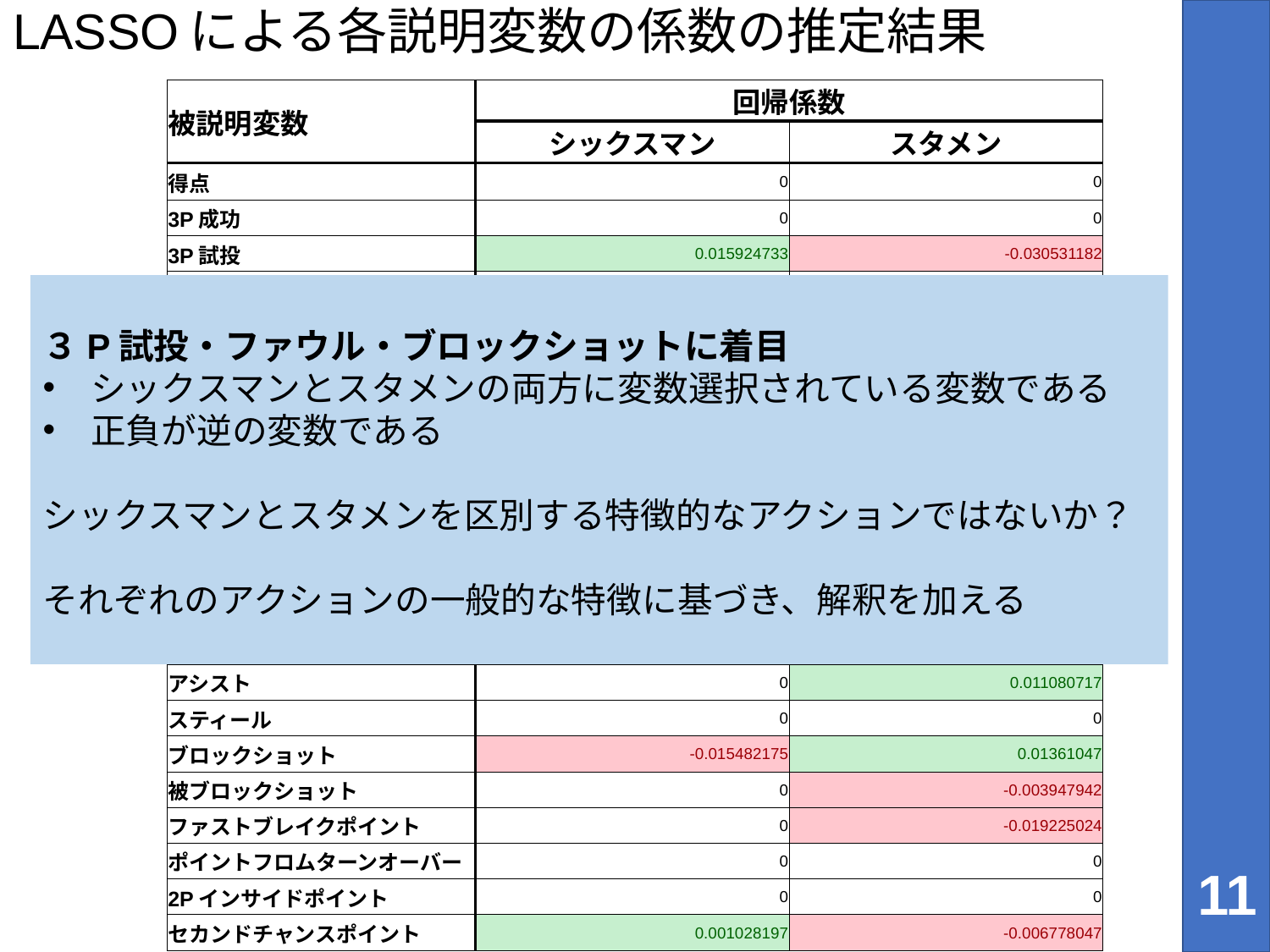

# LASSOによる各説明変数の係数の推定結果
| 被説明変数 | 回帰係数 |  |
| --- | --- | --- |
|  | シックスマン | スタメン |
| 得点 | 0 | 0 |
| 3P成功 | 0 | 0 |
| 3P試投 | 0.015924733 | -0.030531182 |
| 2P成功 | 0 | 0 |
| 2P試投 | 0 | 0 |
| ダンク | 0.000993523 | 0 |
| フリースロー成功 | -0.009143369 | 0 |
| フリースロー試投 | 0 | 0 |
| ファウル | 0.018817913 | -0.088163634 |
| 被ファウル | 0 | 0 |
| オフェンスリバウンド | 0.024278836 | 0 |
| ディフェンスリバウンド | 0 | 0 |
| トータルリバウンド | 0 | 0 |
| ターンオーバー | 0 | 0 |
| アシスト | 0 | 0.011080717 |
| スティール | 0 | 0 |
| ブロックショット | -0.015482175 | 0.01361047 |
| 被ブロックショット | 0 | -0.003947942 |
| ファストブレイクポイント | 0 | -0.019225024 |
| ポイントフロムターンオーバー | 0 | 0 |
| 2Pインサイドポイント | 0 | 0 |
| セカンドチャンスポイント | 0.001028197 | -0.006778047 |

３P試投・ファウル・ブロックショットに着目
シックスマンとスタメンの両方に変数選択されている変数である
正負が逆の変数である

シックスマンとスタメンを区別する特徴的なアクションではないか？

それぞれのアクションの一般的な特徴に基づき、解釈を加える

11